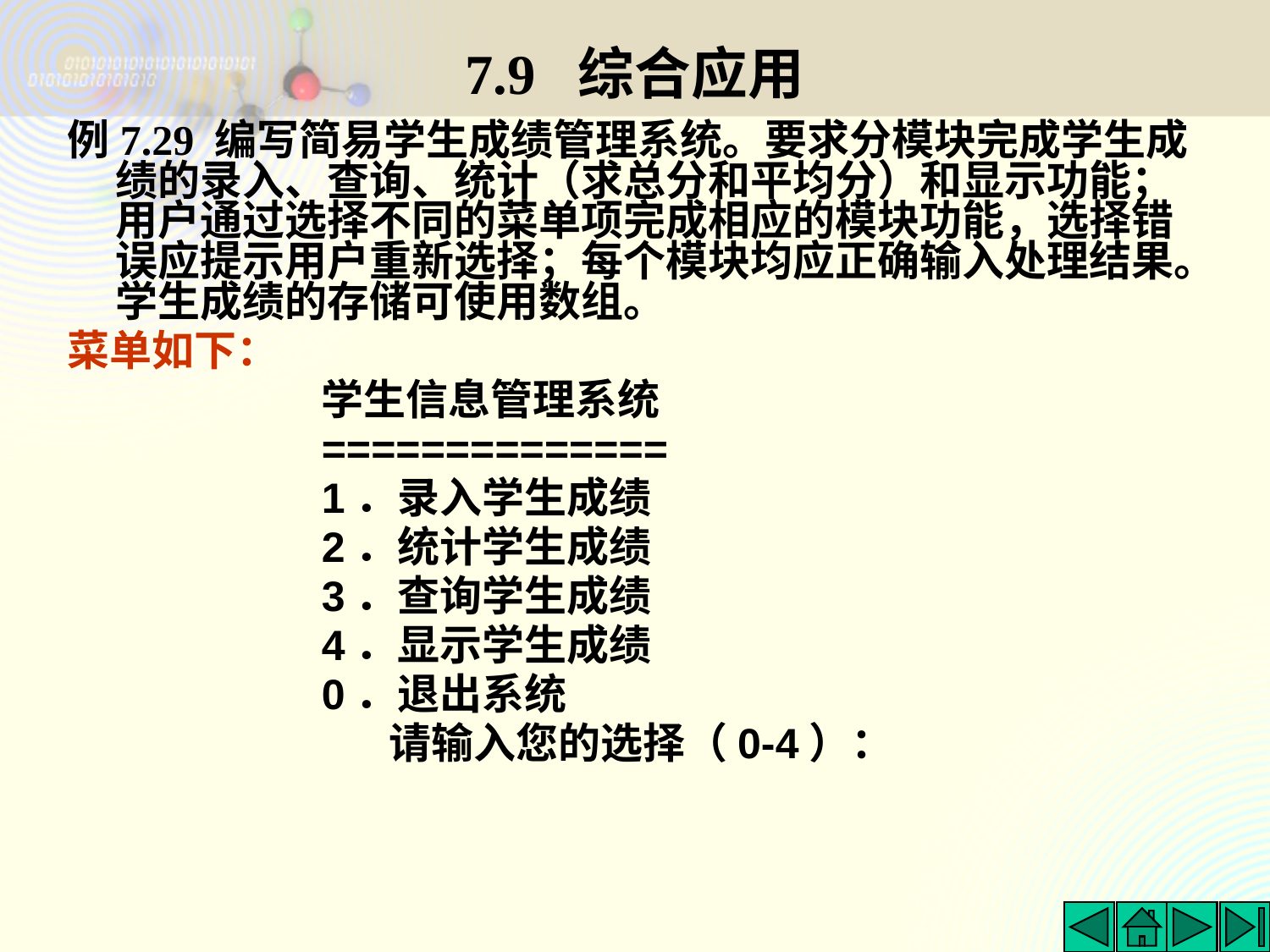

# 7.9  综合应用
例7.29 编写简易学生成绩管理系统。要求分模块完成学生成绩的录入、查询、统计（求总分和平均分）和显示功能；用户通过选择不同的菜单项完成相应的模块功能，选择错误应提示用户重新选择；每个模块均应正确输入处理结果。学生成绩的存储可使用数组。
菜单如下：
学生信息管理系统
==============
1．录入学生成绩
2．统计学生成绩
3．查询学生成绩
4．显示学生成绩
0．退出系统
      请输入您的选择（0-4）：